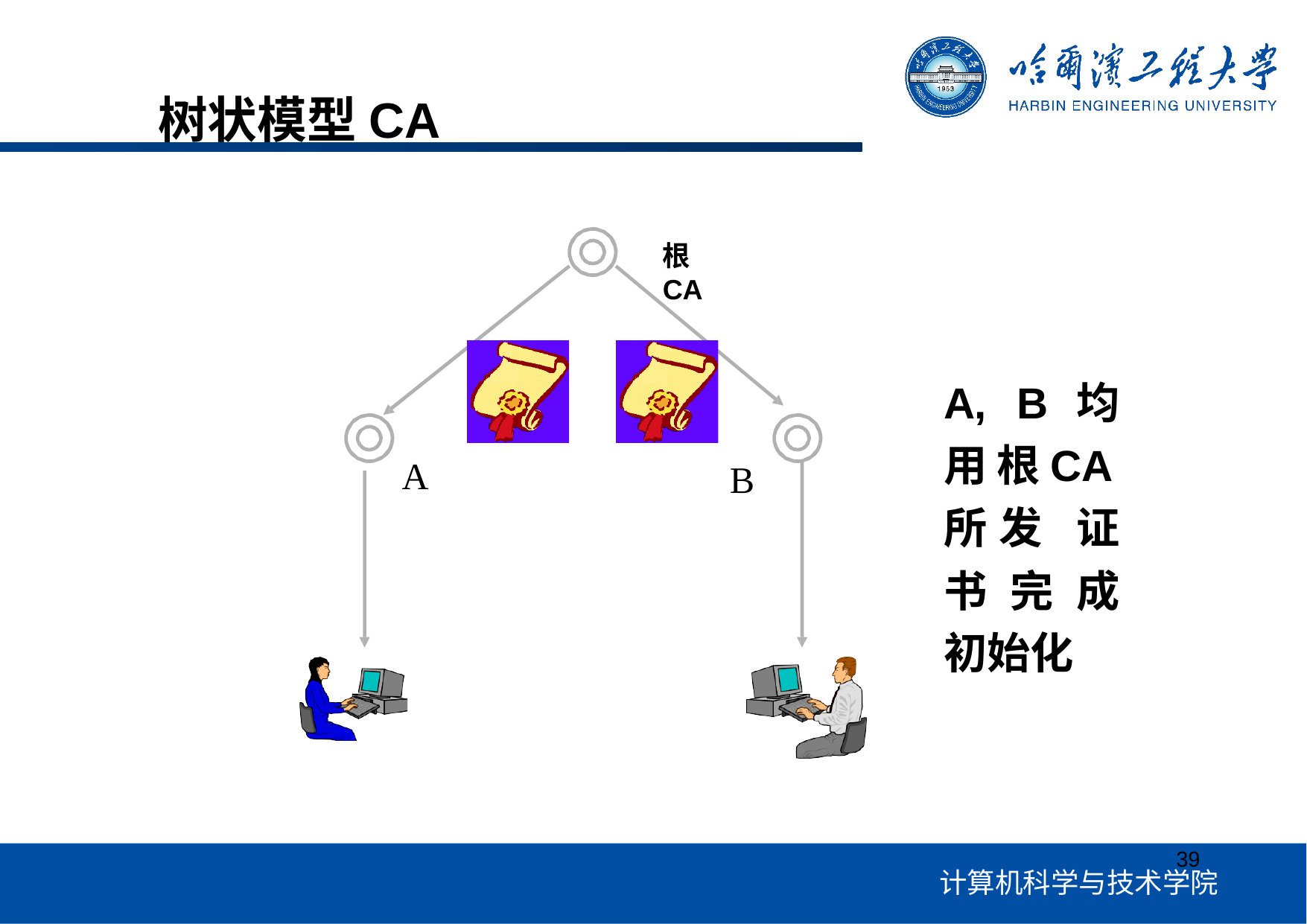

# 树状模型CA

根CA

A, B均用 根CA所发 证书完成 初始化

A
B

39